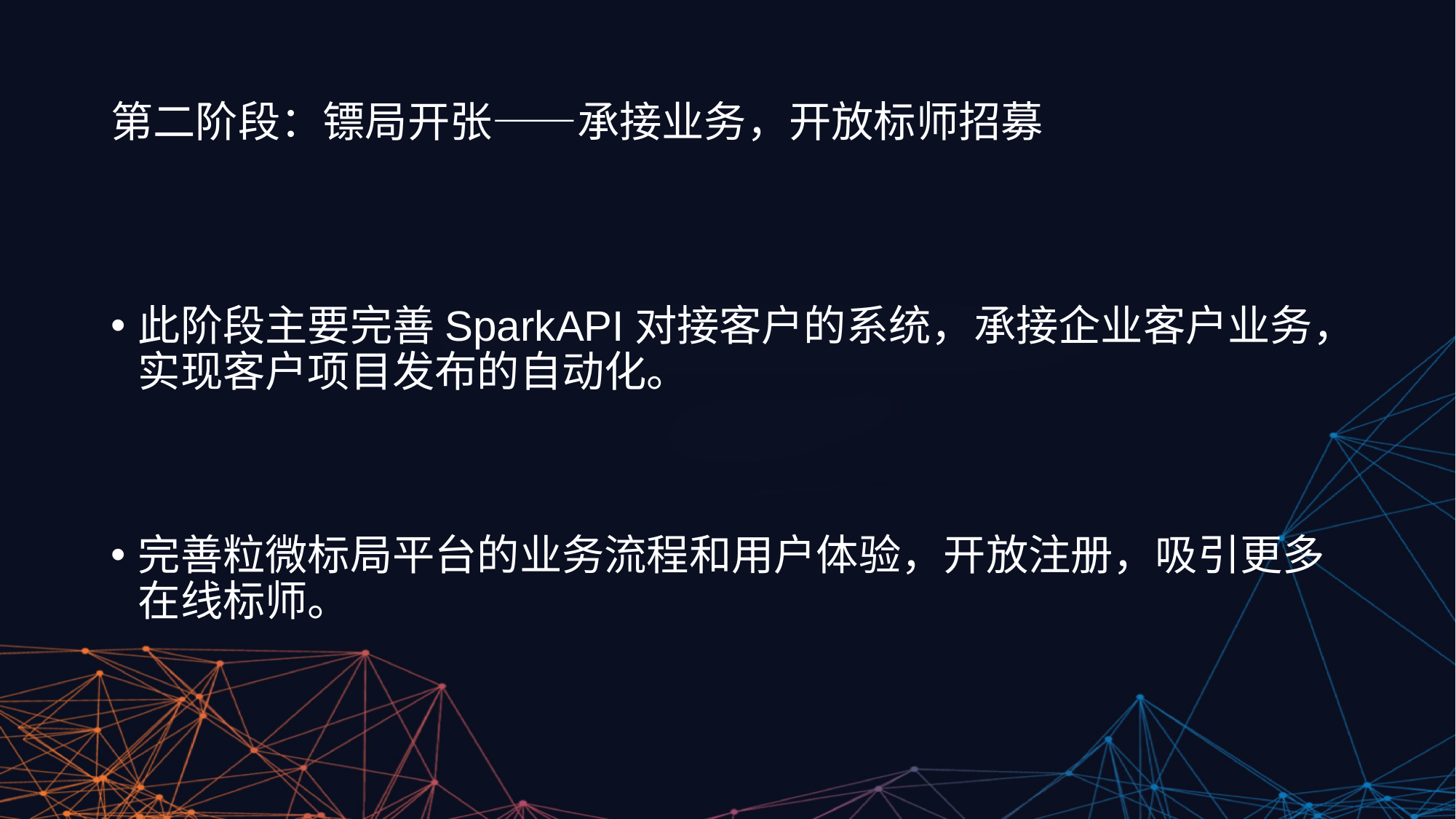

# 第二阶段：镖局开张——承接业务，开放标师招募
此阶段主要完善SparkAPI对接客户的系统，承接企业客户业务，实现客户项目发布的自动化。

完善粒微标局平台的业务流程和用户体验，开放注册，吸引更多在线标师。